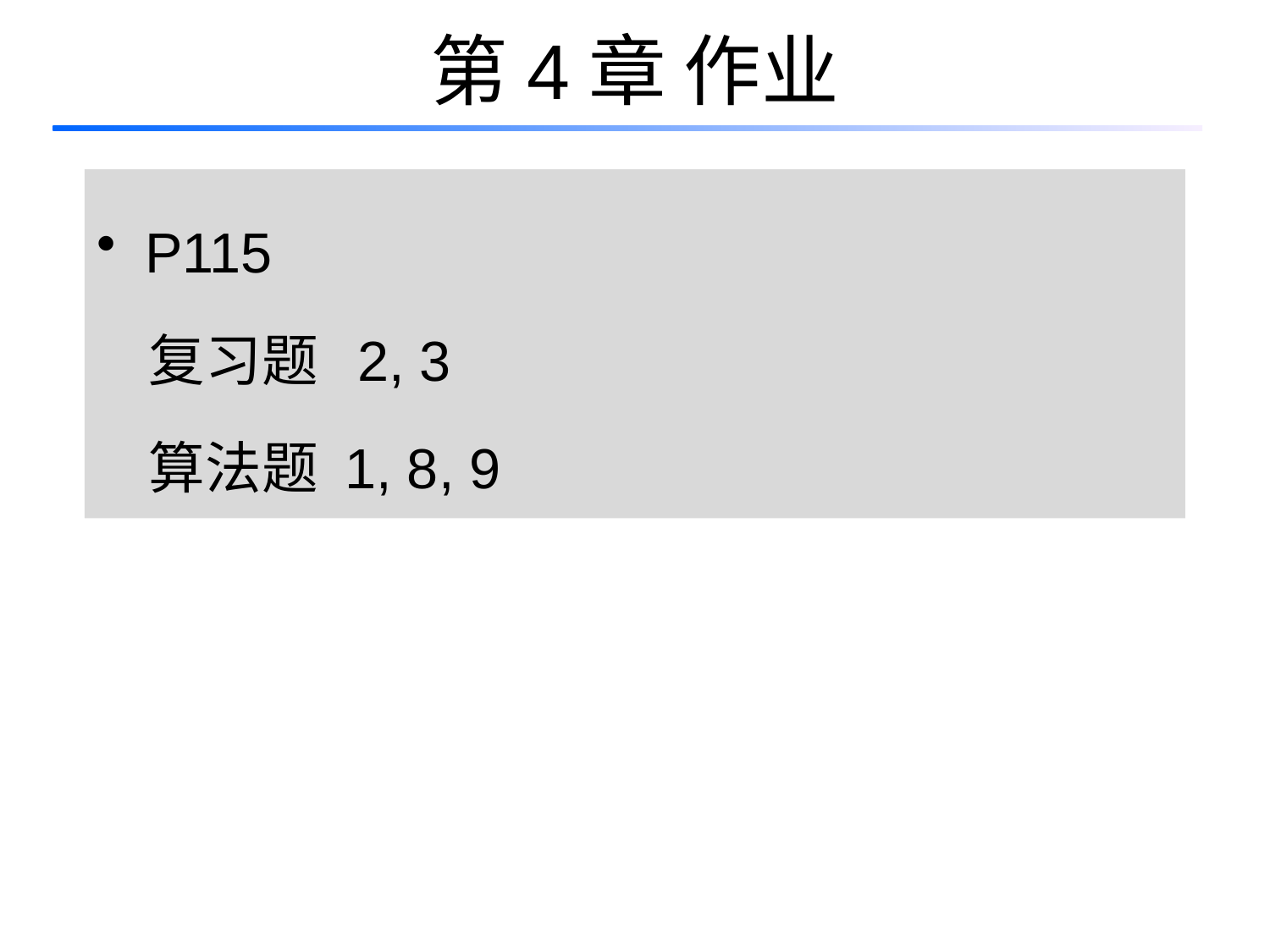

# 第4章 作业

P115
   复习题  2, 3
   算法题 1, 8, 9